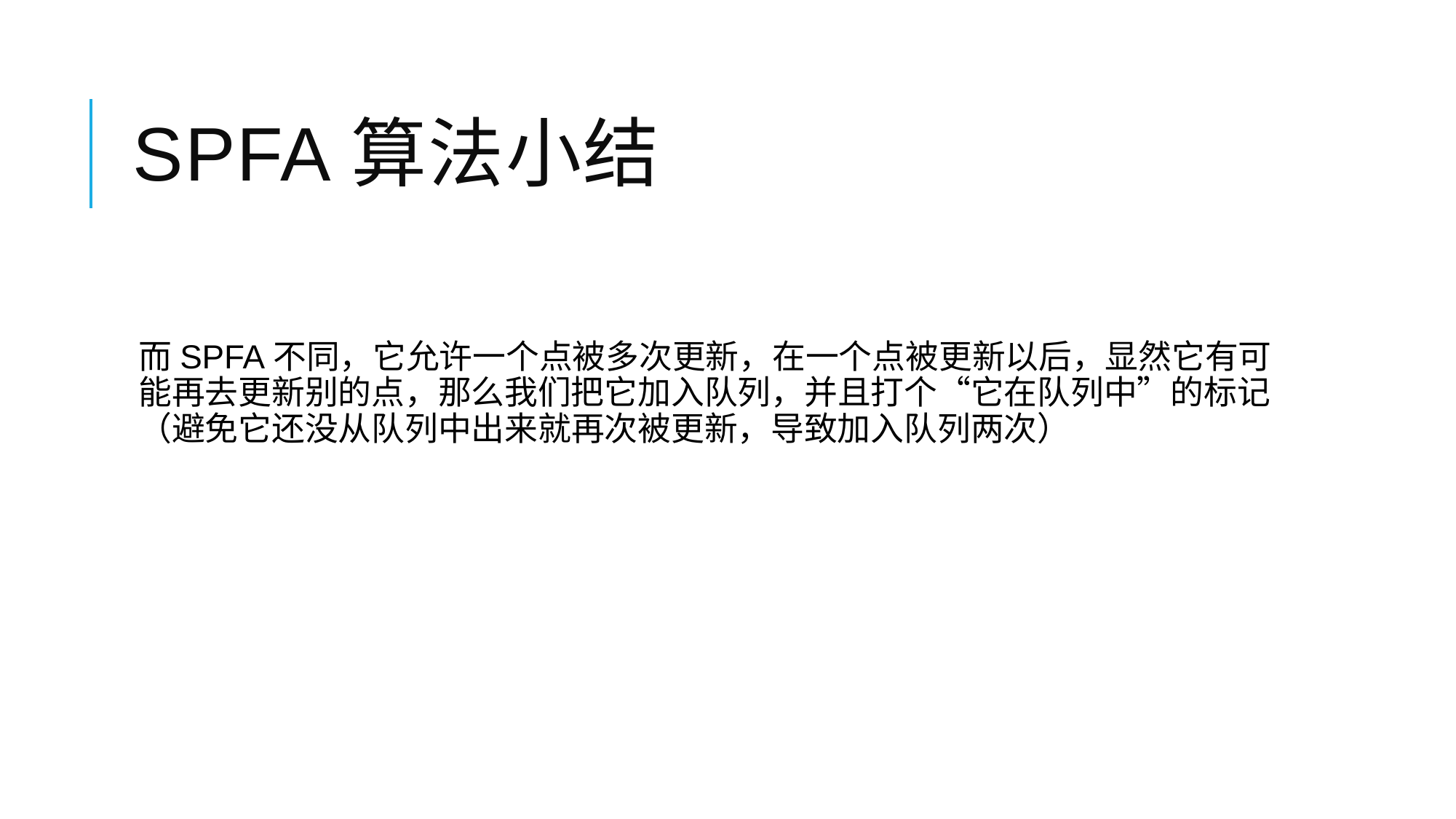

# SPFA算法小结

而SPFA不同，它允许一个点被多次更新，在一个点被更新以后，显然它有可能再去更新别的点，那么我们把它加入队列，并且打个“它在队列中”的标记（避免它还没从队列中出来就再次被更新，导致加入队列两次）